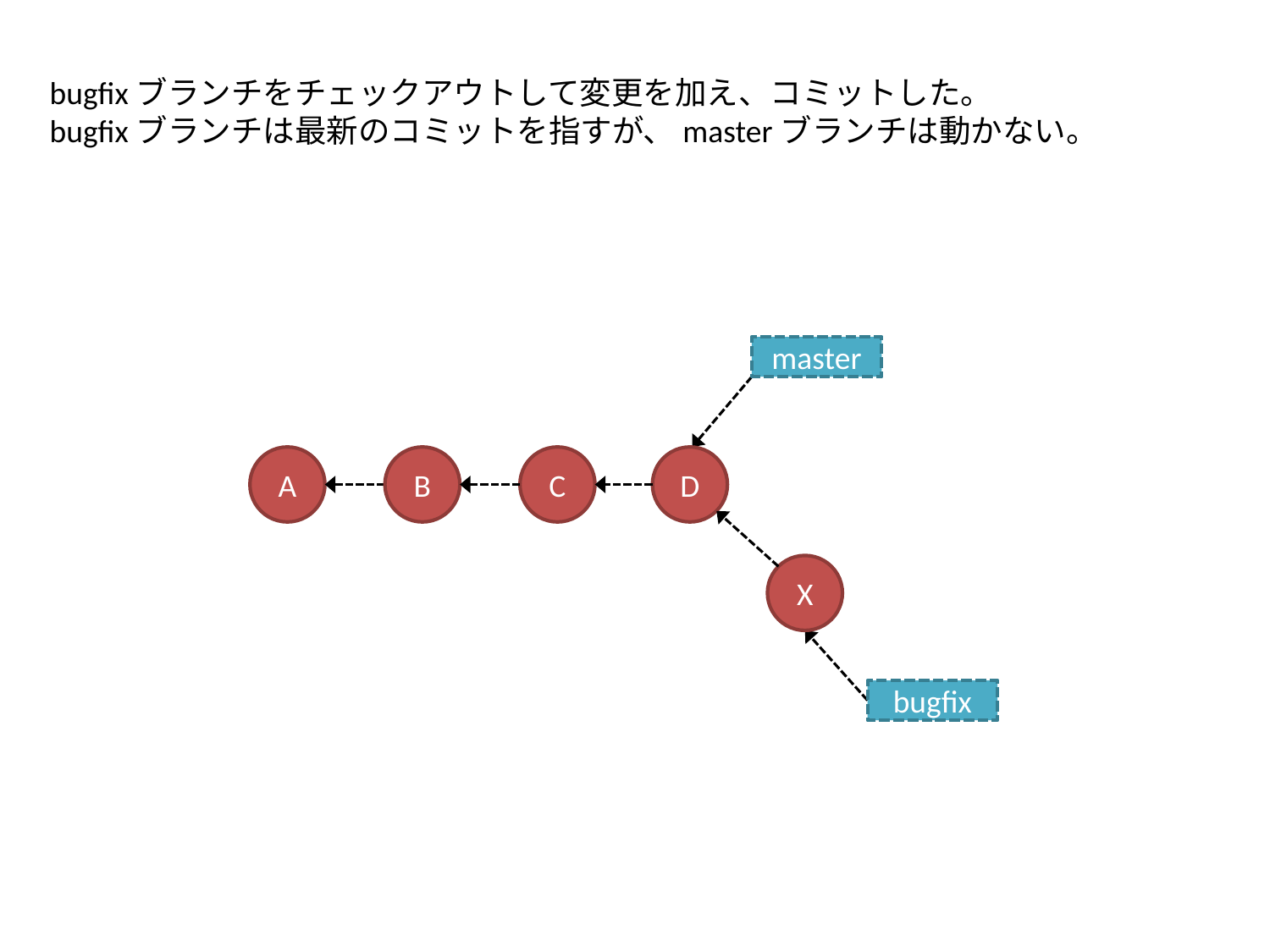

bugfixブランチをチェックアウトして変更を加え、コミットした。
bugfixブランチは最新のコミットを指すが、masterブランチは動かない。
master
A
B
C
D
X
bugfix